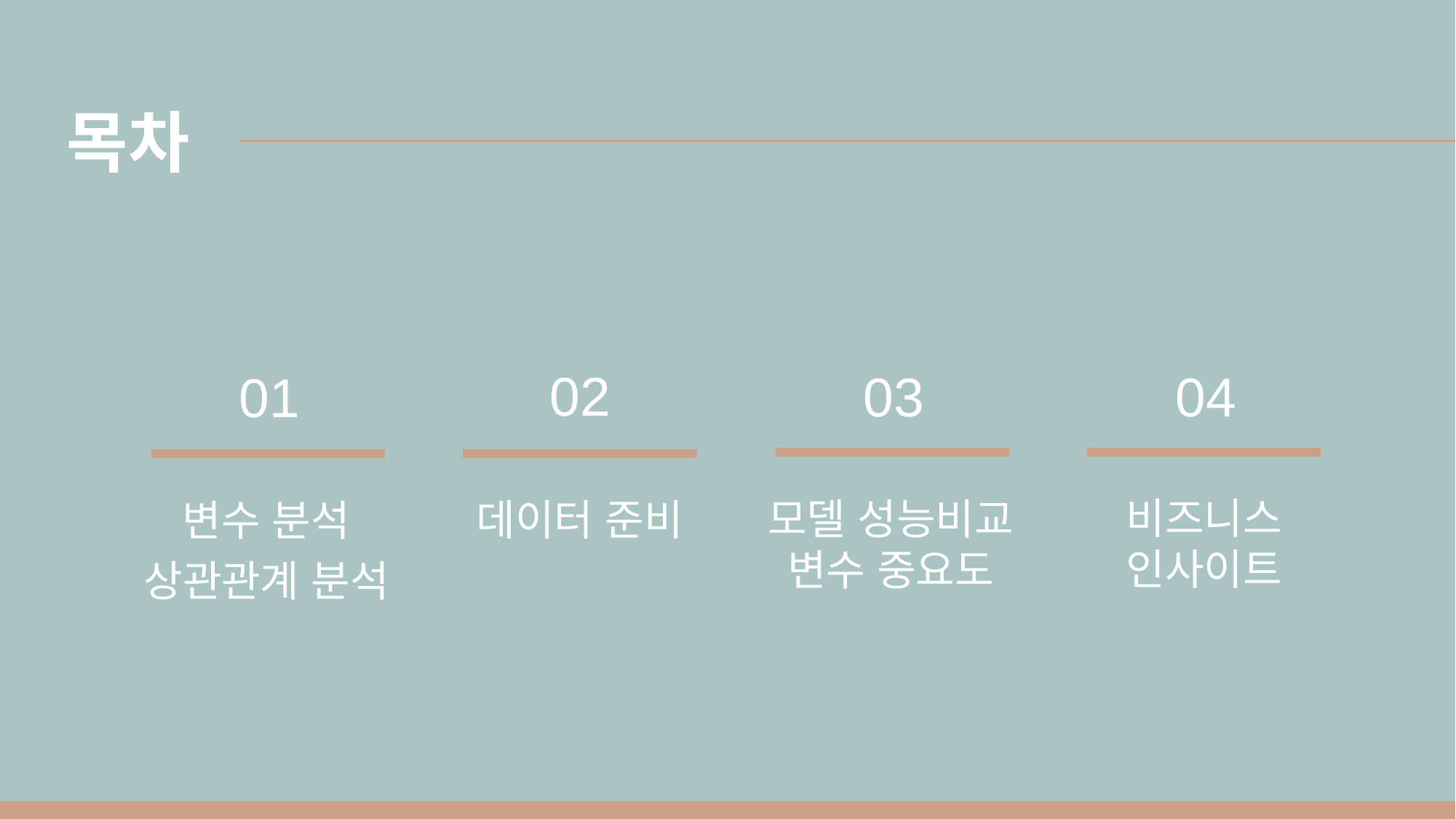

목차
02
03
04
01
비즈니스 인사이트
모델 성능비교
변수 중요도
데이터 준비
변수 분석

상관관계 분석